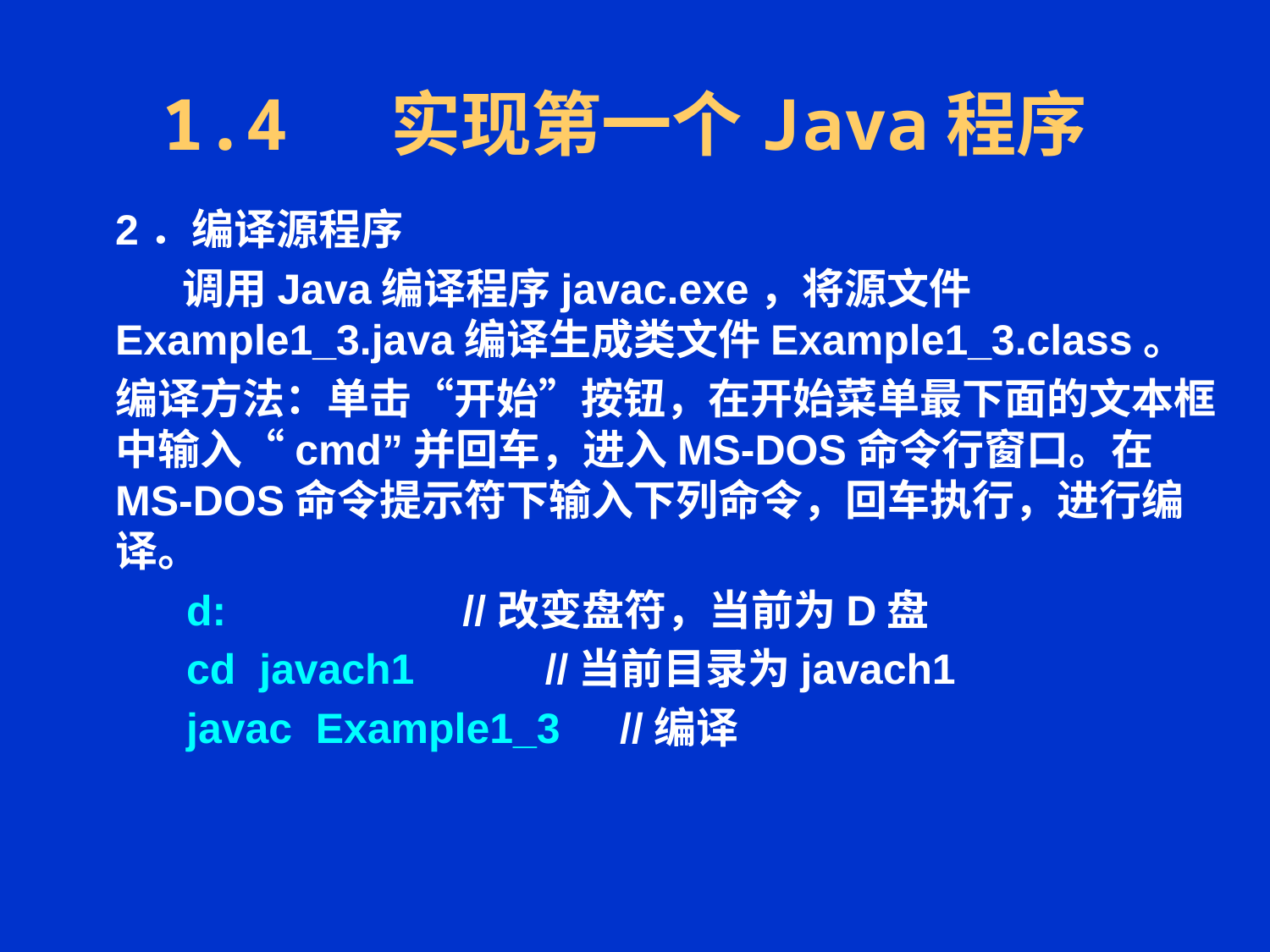

# 1.4  实现第一个Java程序
2．编译源程序
      调用Java编译程序javac.exe，将源文件Example1_3.java编译生成类文件Example1_3.class。
编译方法：单击“开始”按钮，在开始菜单最下面的文本框中输入“cmd”并回车，进入MS-DOS命令行窗口。在MS-DOS命令提示符下输入下列命令，回车执行，进行编译。
      d:                    //改变盘符，当前为D盘
      cd  javach1           //当前目录为javach1
      javac  Example1_3     //编译